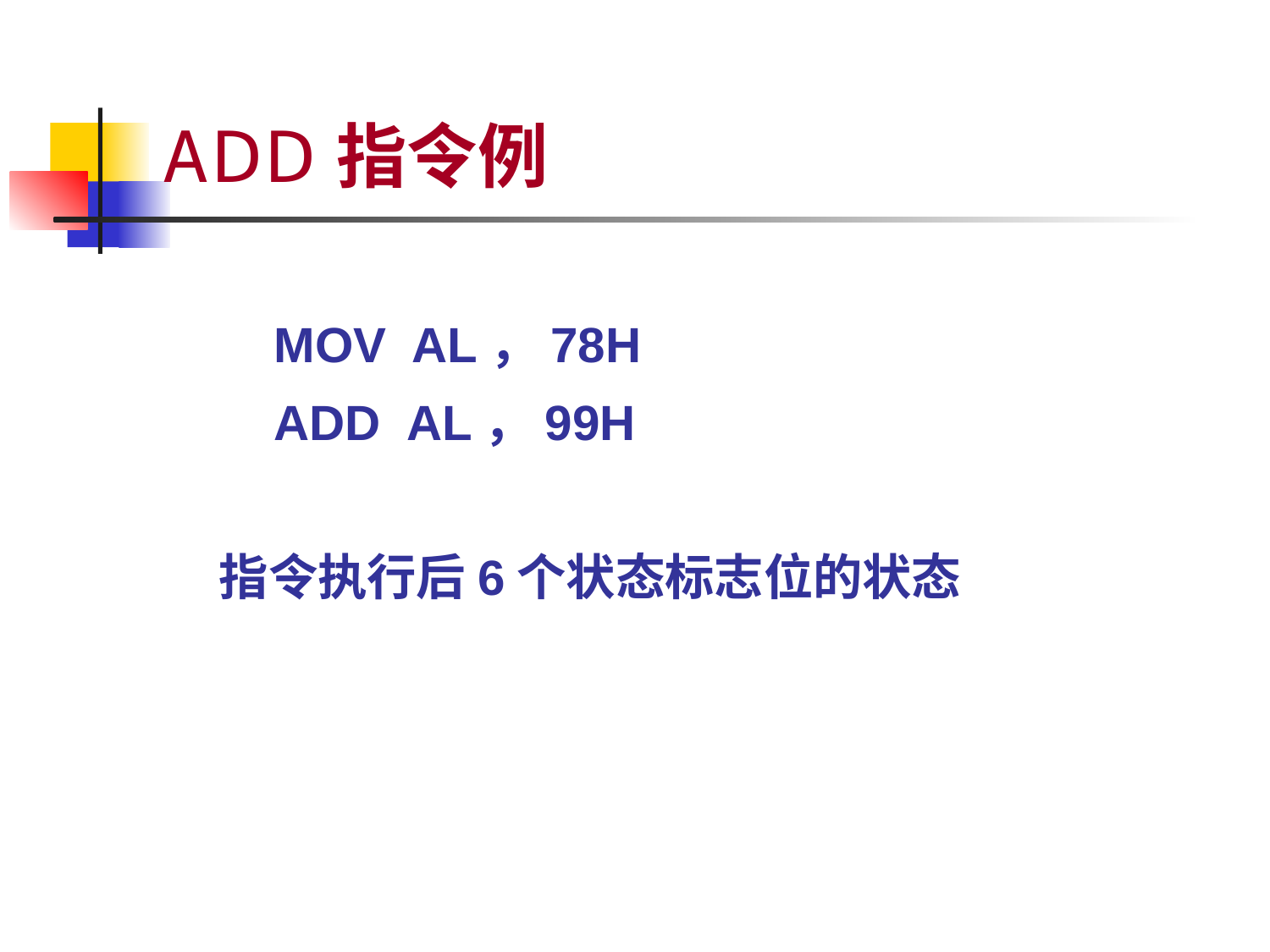

# ADD指令例
    MOV  AL，78H
    ADD  AL，99H

指令执行后6个状态标志位的状态
89